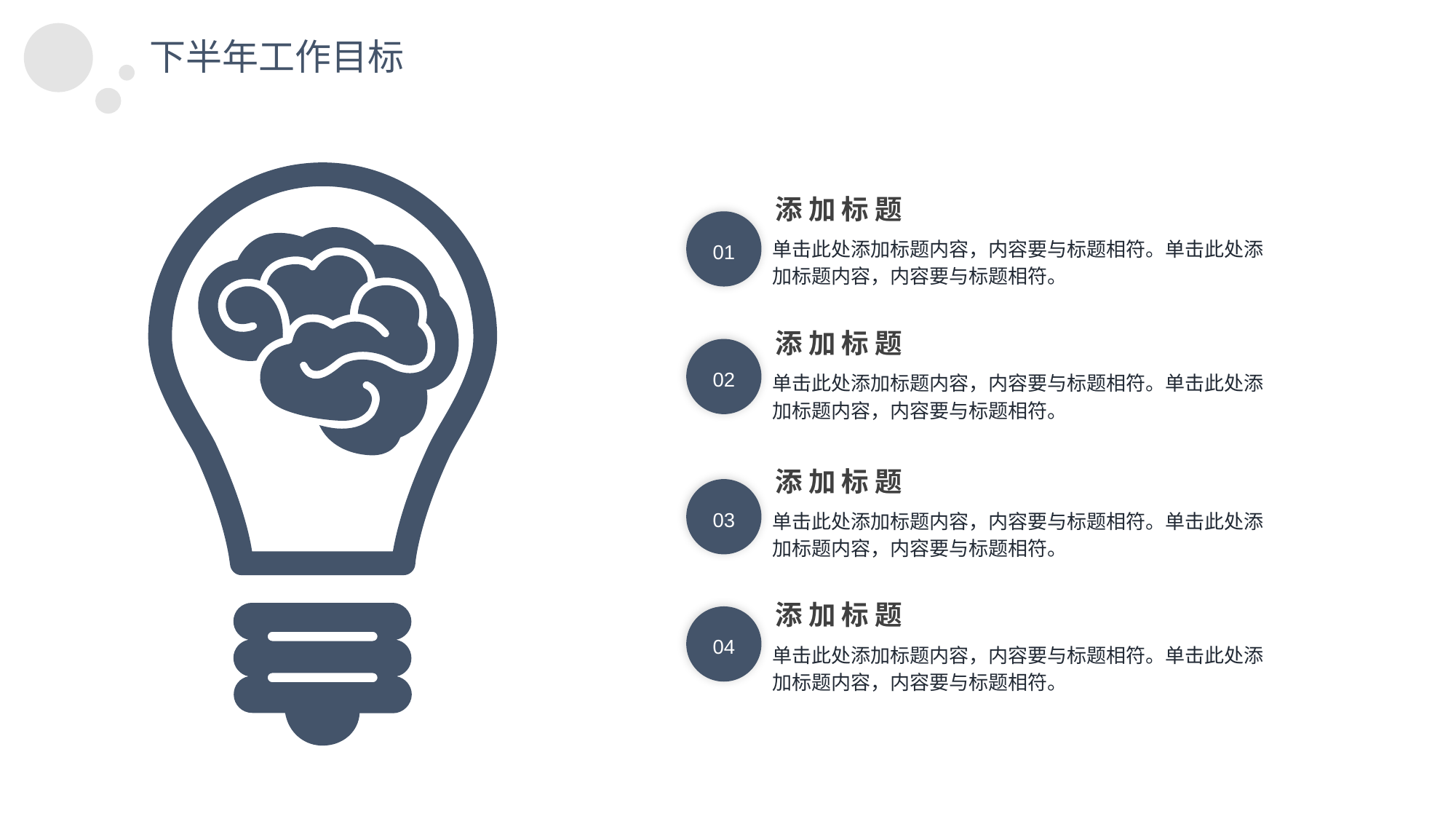

下半年工作目标

添加标题
01
单击此处添加标题内容，内容要与标题相符。单击此处添加标题内容，内容要与标题相符。

添加标题
02
单击此处添加标题内容，内容要与标题相符。单击此处添加标题内容，内容要与标题相符。

添加标题
03
单击此处添加标题内容，内容要与标题相符。单击此处添加标题内容，内容要与标题相符。

添加标题
04
单击此处添加标题内容，内容要与标题相符。单击此处添加标题内容，内容要与标题相符。